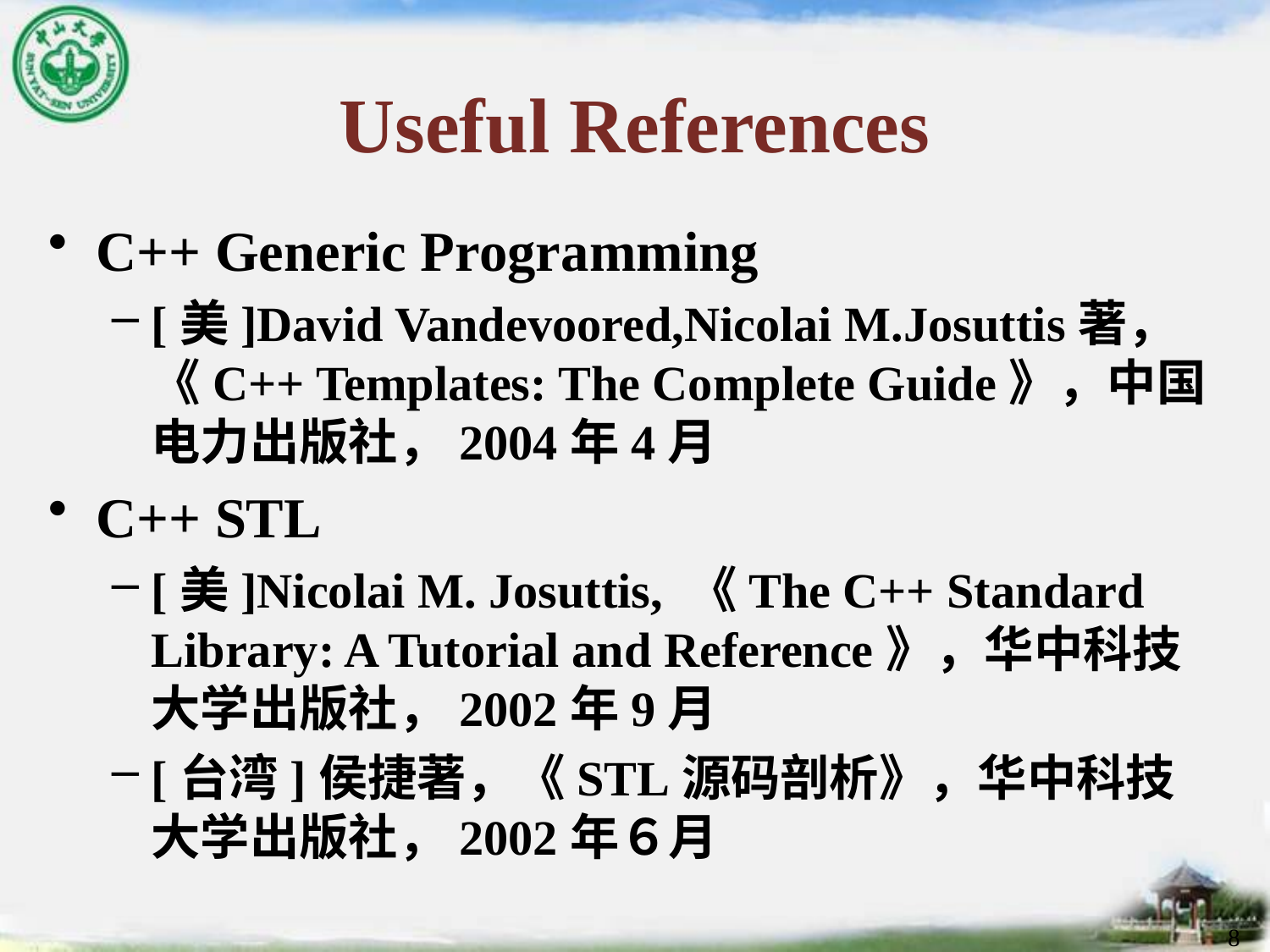

# Useful References
C++ Generic Programming
[美]David Vandevoored,Nicolai M.Josuttis著，《C++ Templates: The Complete Guide》，中国电力出版社，2004年4月
C++ STL
[美]Nicolai M. Josuttis, 《The C++ Standard Library: A Tutorial and Reference》，华中科技大学出版社，2002年9月
[台湾]侯捷著，《STL源码剖析》，华中科技大学出版社，2002年６月
8